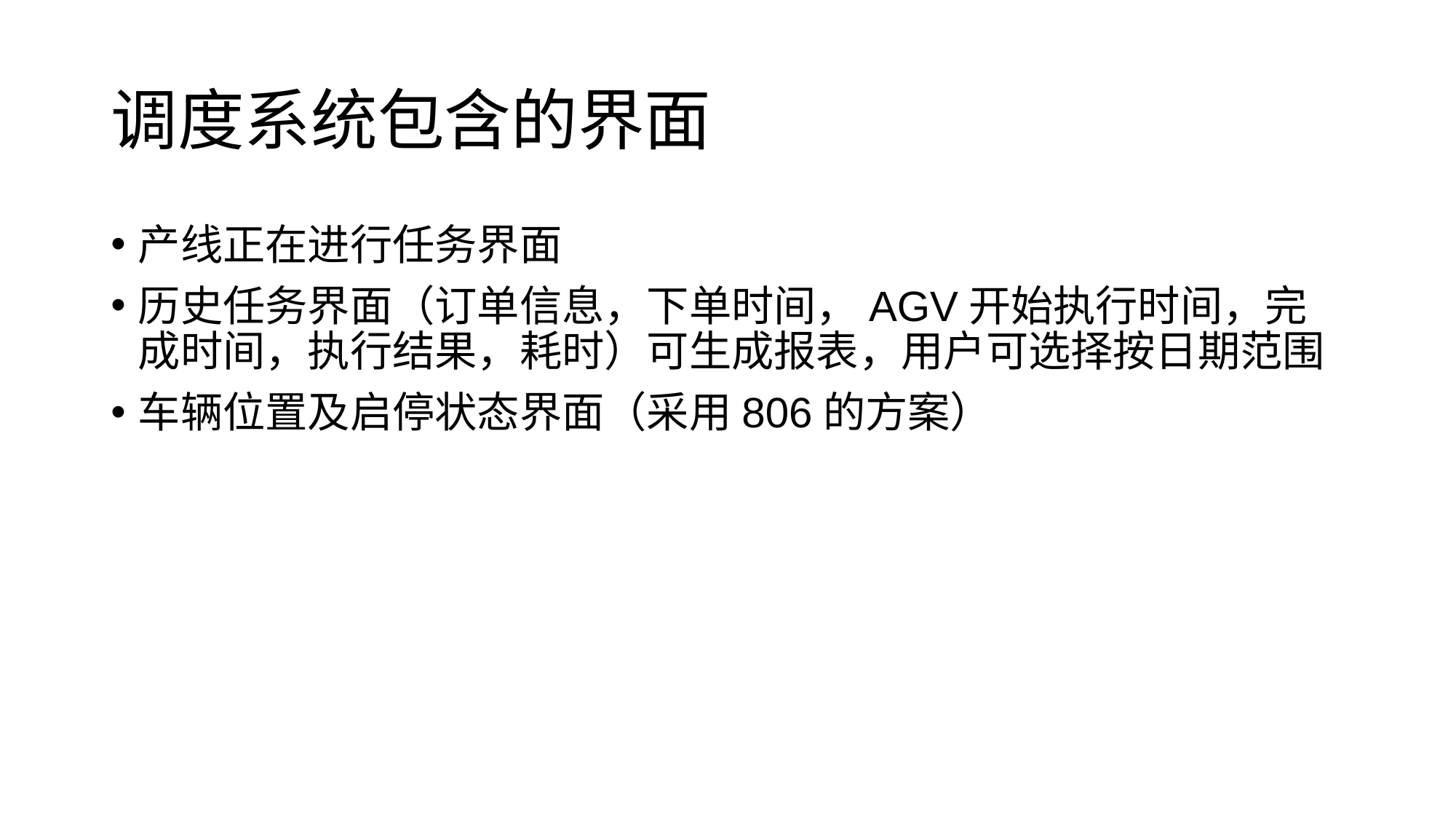

# 调度系统包含的界面
产线正在进行任务界面
历史任务界面（订单信息，下单时间，AGV开始执行时间，完成时间，执行结果，耗时）可生成报表，用户可选择按日期范围
车辆位置及启停状态界面（采用806的方案）